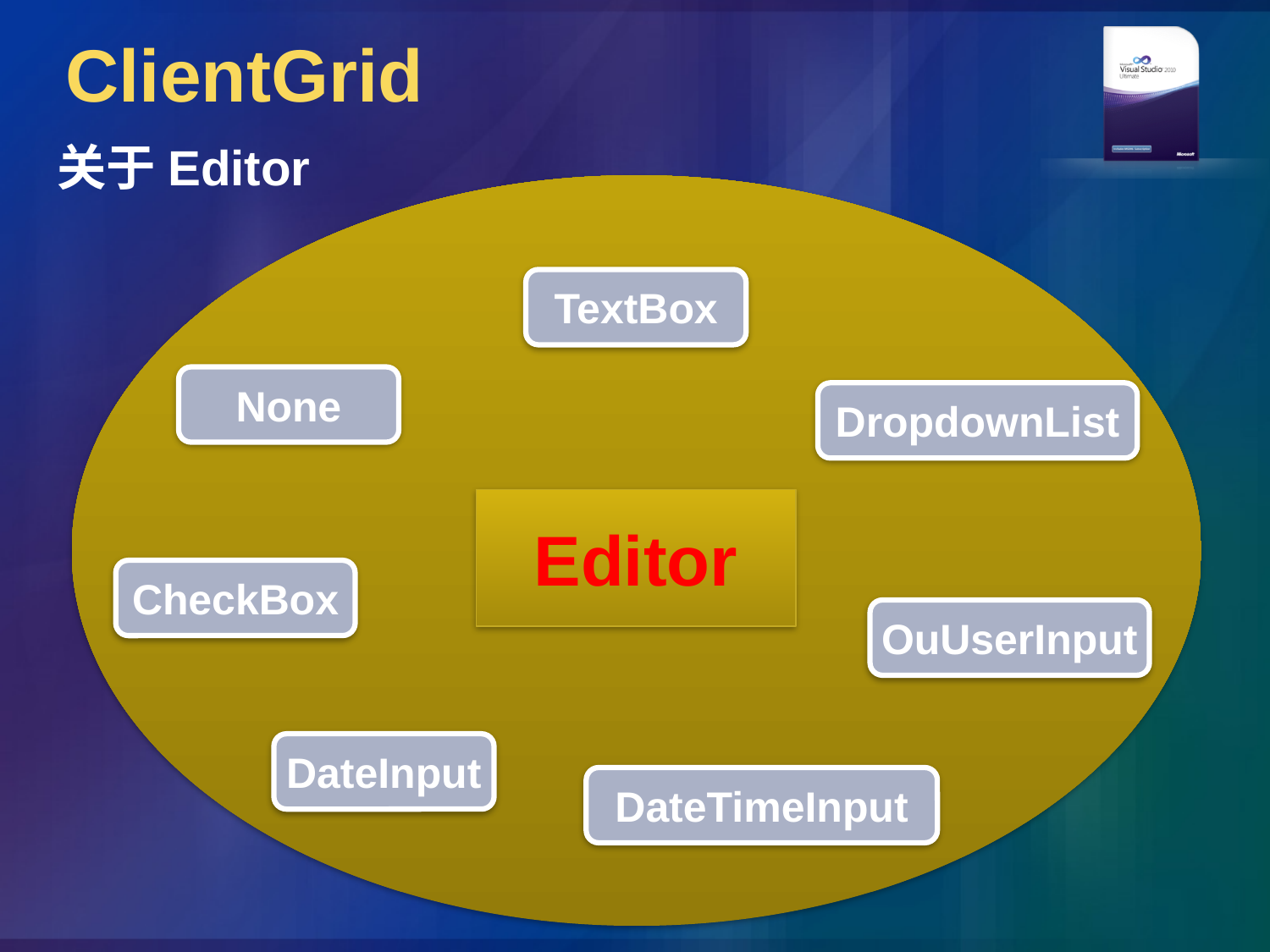

# ClientGrid
关于Editor

TextBox
None
DropdownList
Editor
CheckBox
OuUserInput
DateInput
DateTimeInput